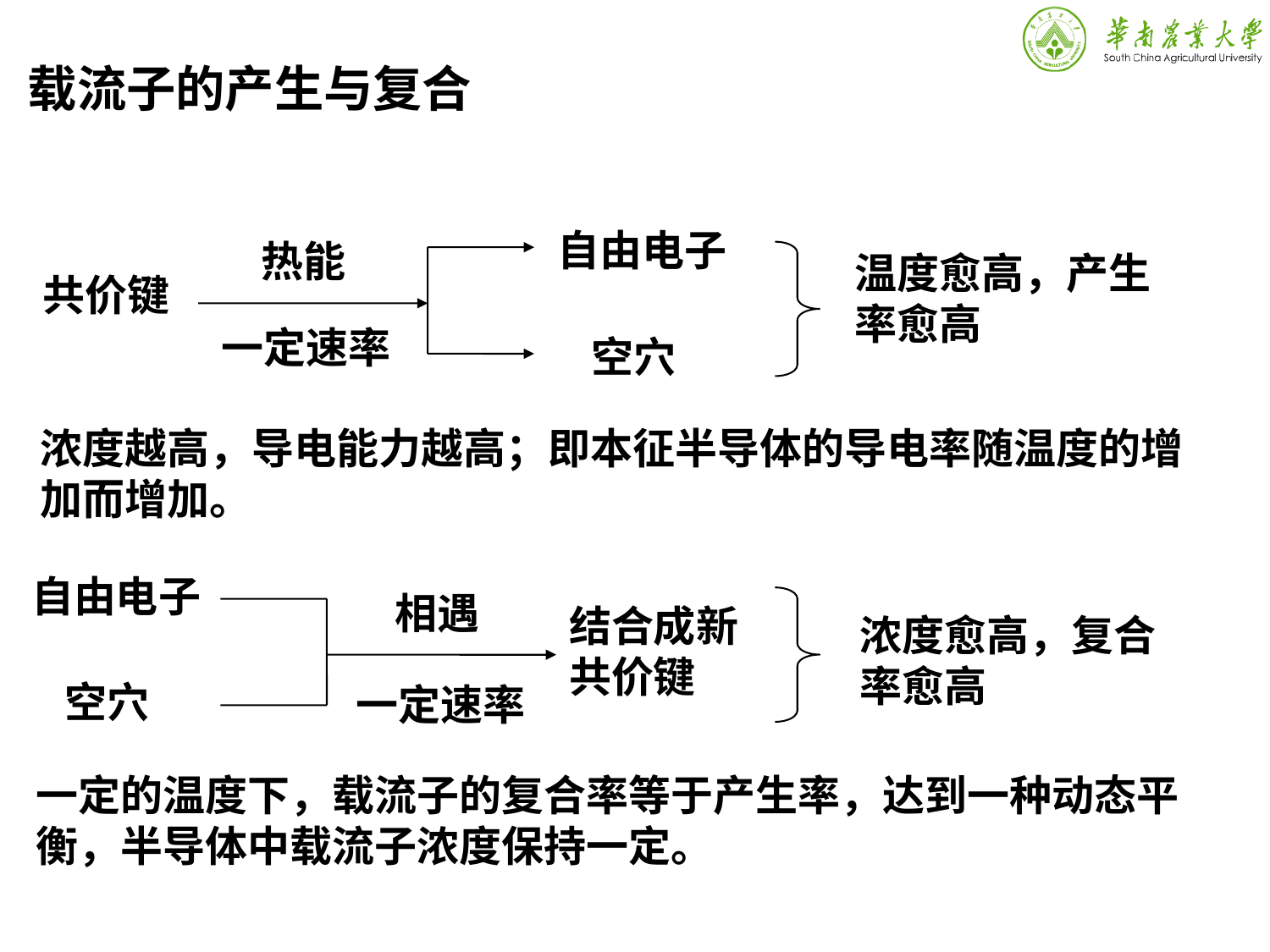

载流子的产生与复合
自由电子
热能
温度愈高，产生率愈高

共价键

一定速率
空穴

浓度越高，导电能力越高；即本征半导体的导电率随温度的增加而增加。
自由电子
相遇

结合成新共价键

浓度愈高，复合率愈高

空穴
一定速率

一定的温度下，载流子的复合率等于产生率，达到一种动态平衡，半导体中载流子浓度保持一定。